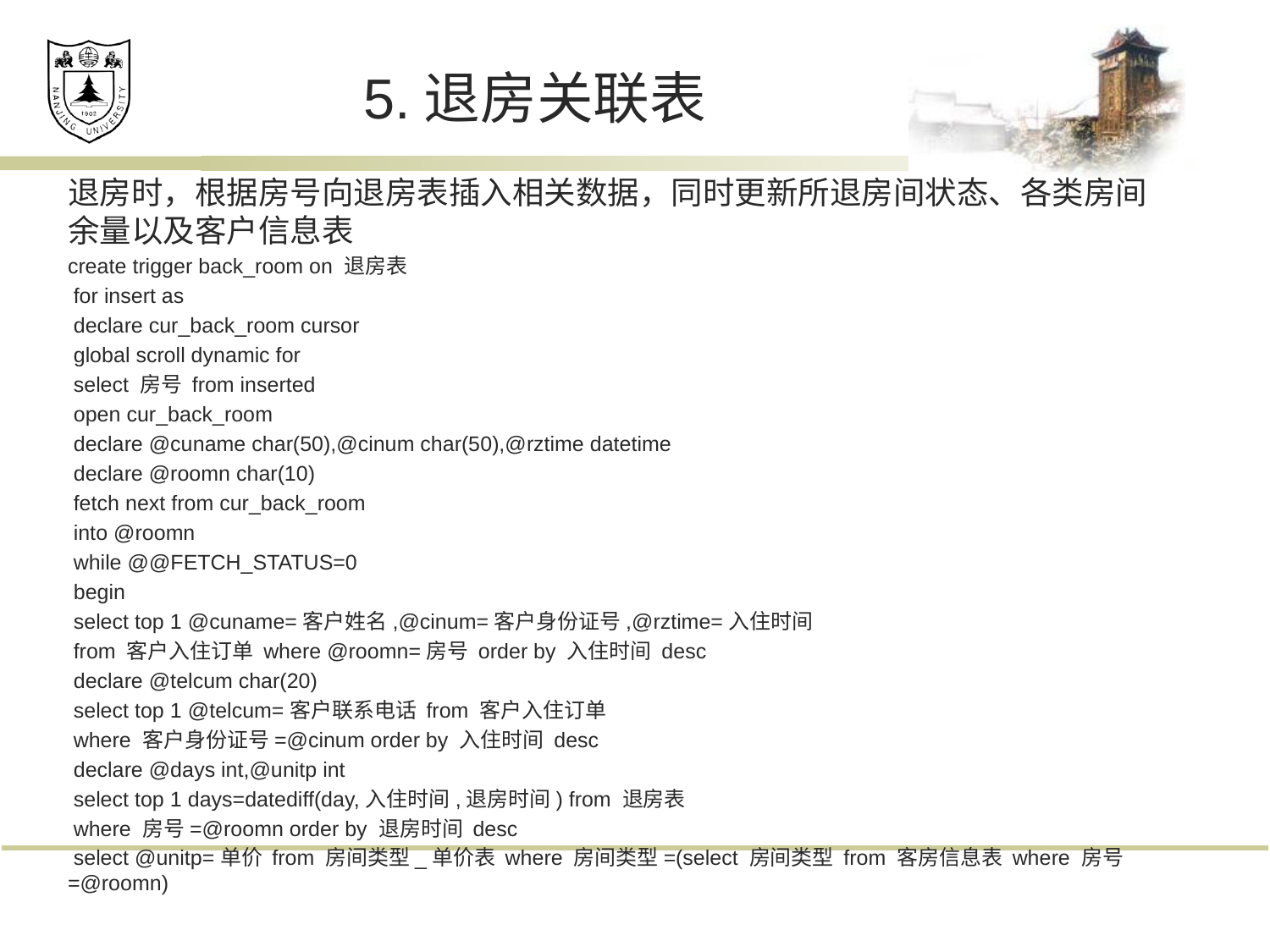

# 5.退房关联表
退房时，根据房号向退房表插入相关数据，同时更新所退房间状态、各类房间余量以及客户信息表
create trigger back_room on 退房表
 for insert as
 declare cur_back_room cursor
 global scroll dynamic for
 select 房号 from inserted
 open cur_back_room
 declare @cuname char(50),@cinum char(50),@rztime datetime
 declare @roomn char(10)
 fetch next from cur_back_room
 into @roomn
 while @@FETCH_STATUS=0
 begin
 select top 1 @cuname=客户姓名,@cinum=客户身份证号,@rztime=入住时间
 from 客户入住订单 where @roomn=房号 order by 入住时间 desc
 declare @telcum char(20)
 select top 1 @telcum=客户联系电话 from 客户入住订单
 where 客户身份证号=@cinum order by 入住时间 desc
 declare @days int,@unitp int
 select top 1 days=datediff(day,入住时间,退房时间) from 退房表
 where 房号=@roomn order by 退房时间 desc
 select @unitp=单价 from 房间类型_单价表 where 房间类型=(select 房间类型 from 客房信息表 where 房号=@roomn)